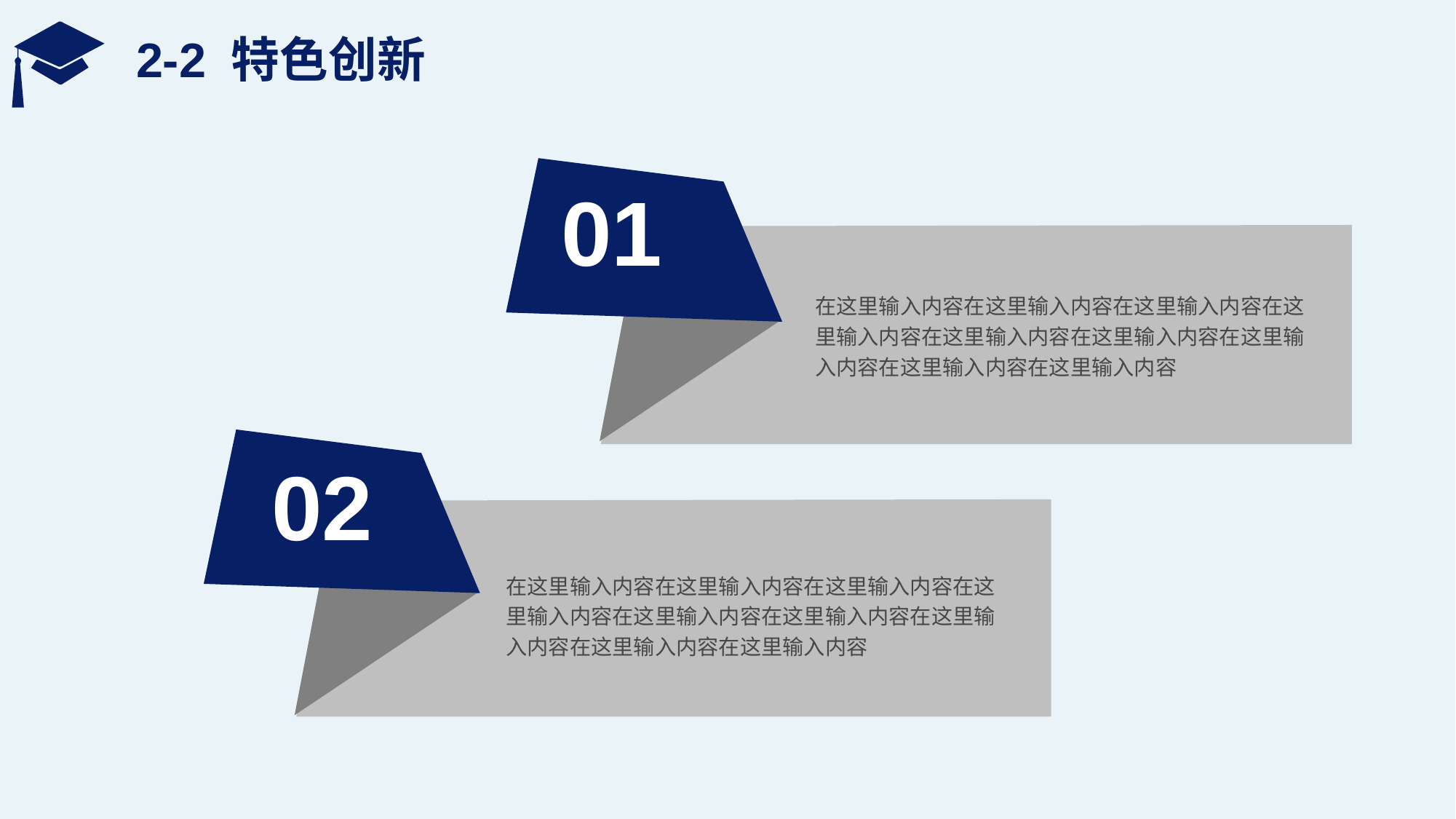

# 2-2 特色创新

01
在这里输入内容在这里输入内容在这里输入内容在这里输入内容在这里输入内容在这里输入内容在这里输入内容在这里输入内容在这里输入内容

02
在这里输入内容在这里输入内容在这里输入内容在这里输入内容在这里输入内容在这里输入内容在这里输入内容在这里输入内容在这里输入内容